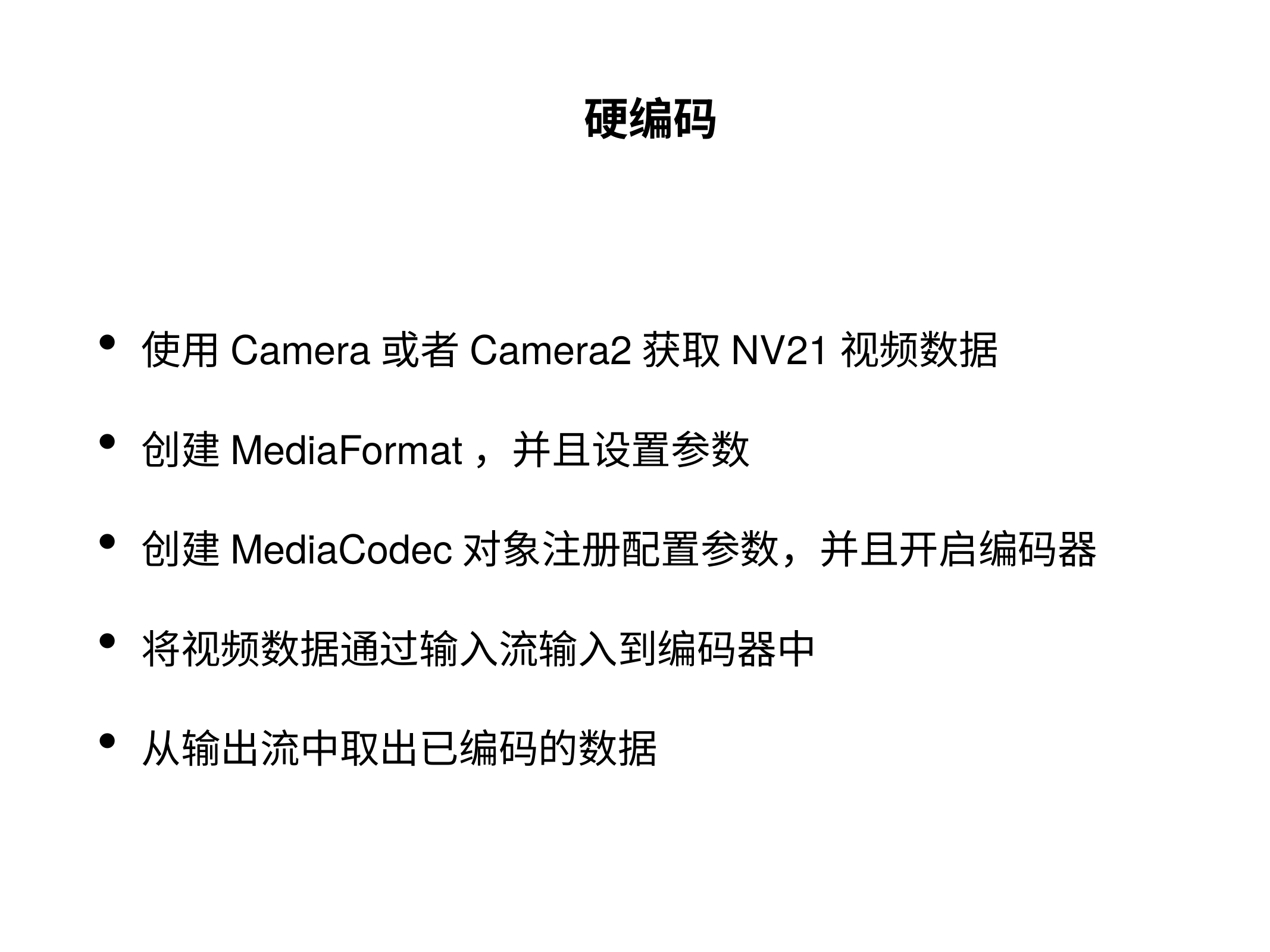

硬编码
使用Camera或者Camera2获取NV21视频数据
创建MediaFormat，并且设置参数
创建MediaCodec对象注册配置参数，并且开启编码器
将视频数据通过输入流输入到编码器中
从输出流中取出已编码的数据